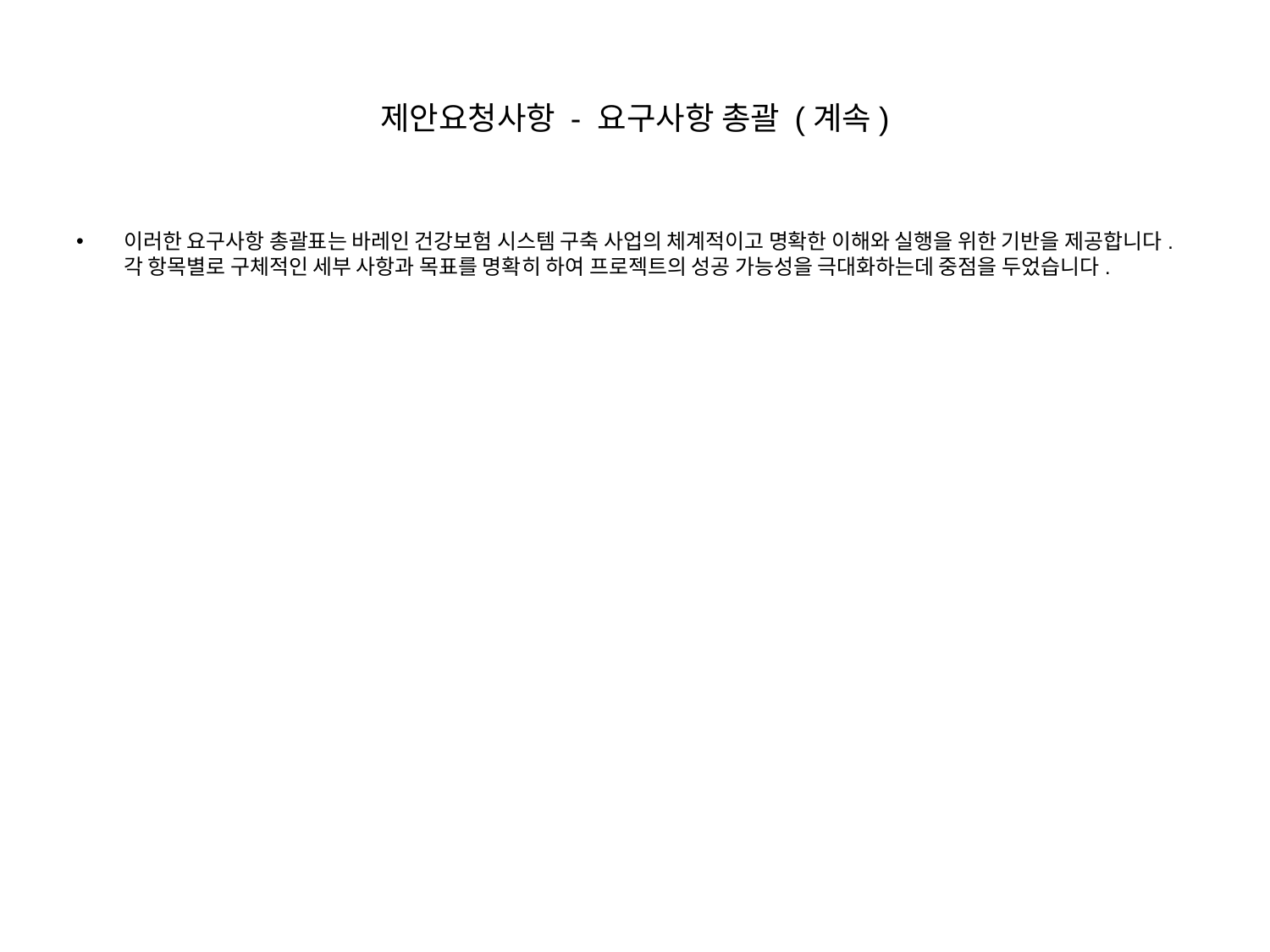

# 제안요청사항 - 요구사항 총괄 (계속)
이러한 요구사항 총괄표는 바레인 건강보험 시스템 구축 사업의 체계적이고 명확한 이해와 실행을 위한 기반을 제공합니다. 각 항목별로 구체적인 세부 사항과 목표를 명확히 하여 프로젝트의 성공 가능성을 극대화하는데 중점을 두었습니다.